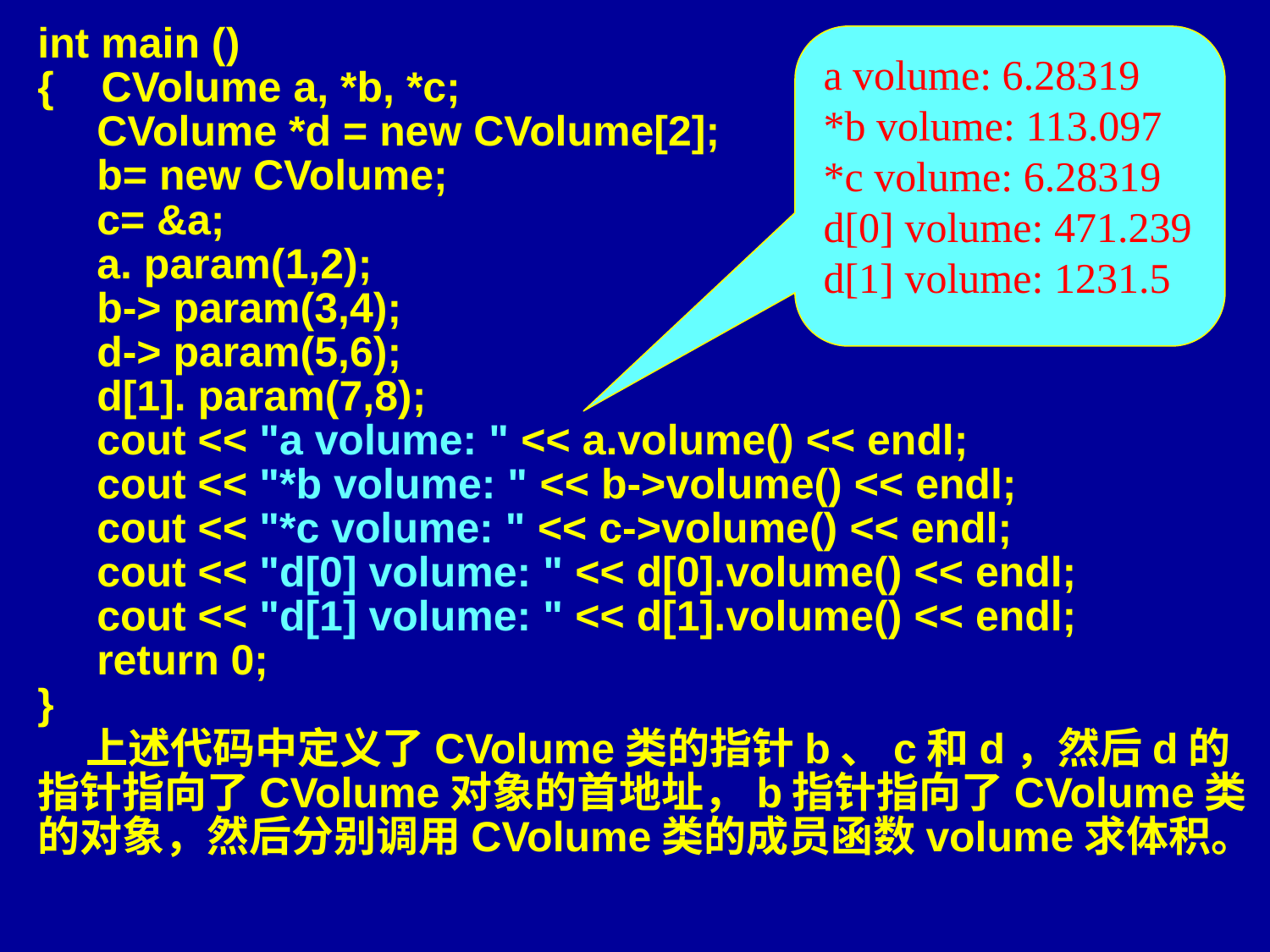

int main ()
{    CVolume a, *b, *c;
     CVolume *d = new CVolume[2];
     b= new CVolume;
     c= &a;
     a. param(1,2);
     b-> param(3,4);
     d-> param(5,6);
     d[1]. param(7,8);
     cout << "a volume: " << a.volume() << endl;
     cout << "*b volume: " << b->volume() << endl;
     cout << "*c volume: " << c->volume() << endl;
     cout << "d[0] volume: " << d[0].volume() << endl;
     cout << "d[1] volume: " << d[1].volume() << endl;
     return 0;
}
    上述代码中定义了CVolume类的指针b、c和d，然后d的指针指向了CVolume对象的首地址，b指针指向了CVolume类的对象，然后分别调用CVolume类的成员函数volume求体积。
a volume: 6.28319
*b volume: 113.097
*c volume: 6.28319
d[0] volume: 471.239
d[1] volume: 1231.5